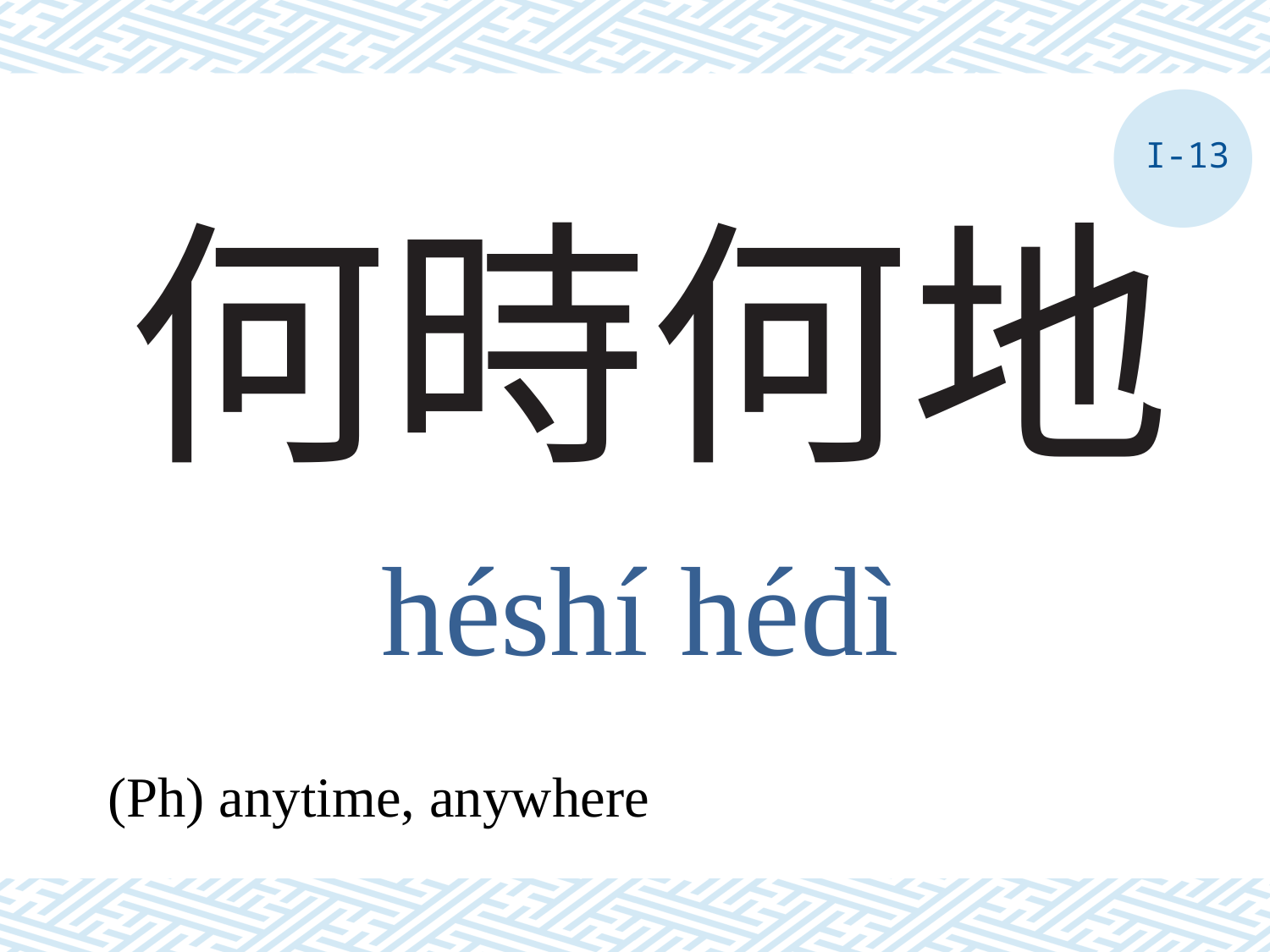

I-13

# 何時何地
héshí hédì
(Ph) anytime, anywhere